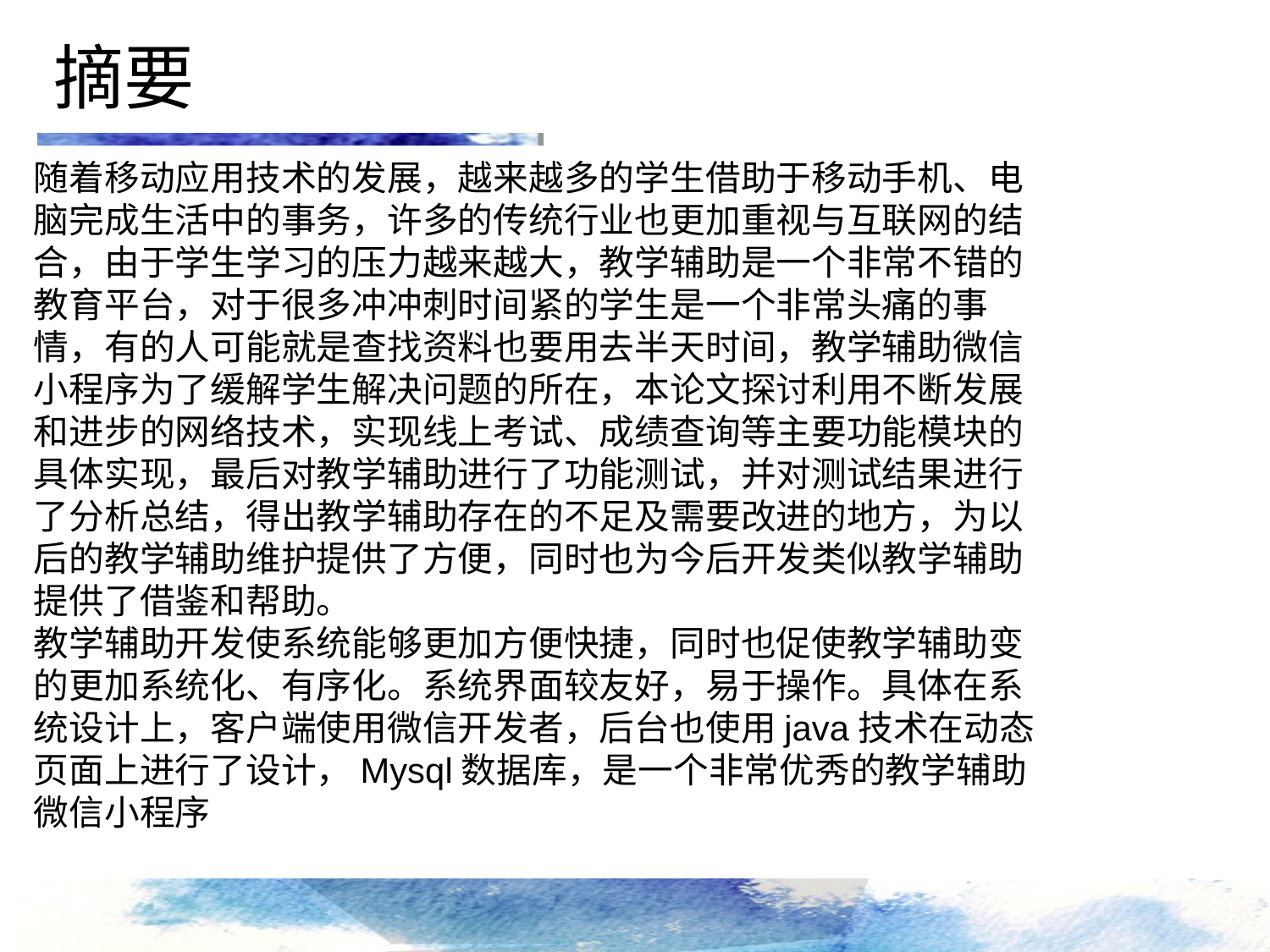

摘要
随着移动应用技术的发展，越来越多的学生借助于移动手机、电脑完成生活中的事务，许多的传统行业也更加重视与互联网的结合，由于学生学习的压力越来越大，教学辅助是一个非常不错的教育平台，对于很多冲冲刺时间紧的学生是一个非常头痛的事情，有的人可能就是查找资料也要用去半天时间，教学辅助微信小程序为了缓解学生解决问题的所在，本论文探讨利用不断发展和进步的网络技术，实现线上考试、成绩查询等主要功能模块的具体实现，最后对教学辅助进行了功能测试，并对测试结果进行了分析总结，得出教学辅助存在的不足及需要改进的地方，为以后的教学辅助维护提供了方便，同时也为今后开发类似教学辅助提供了借鉴和帮助。
教学辅助开发使系统能够更加方便快捷，同时也促使教学辅助变的更加系统化、有序化。系统界面较友好，易于操作。具体在系统设计上，客户端使用微信开发者，后台也使用java技术在动态页面上进行了设计，Mysql数据库，是一个非常优秀的教学辅助微信小程序
点击添加文本
点击添加文本
点击添加文本

点击添加文本